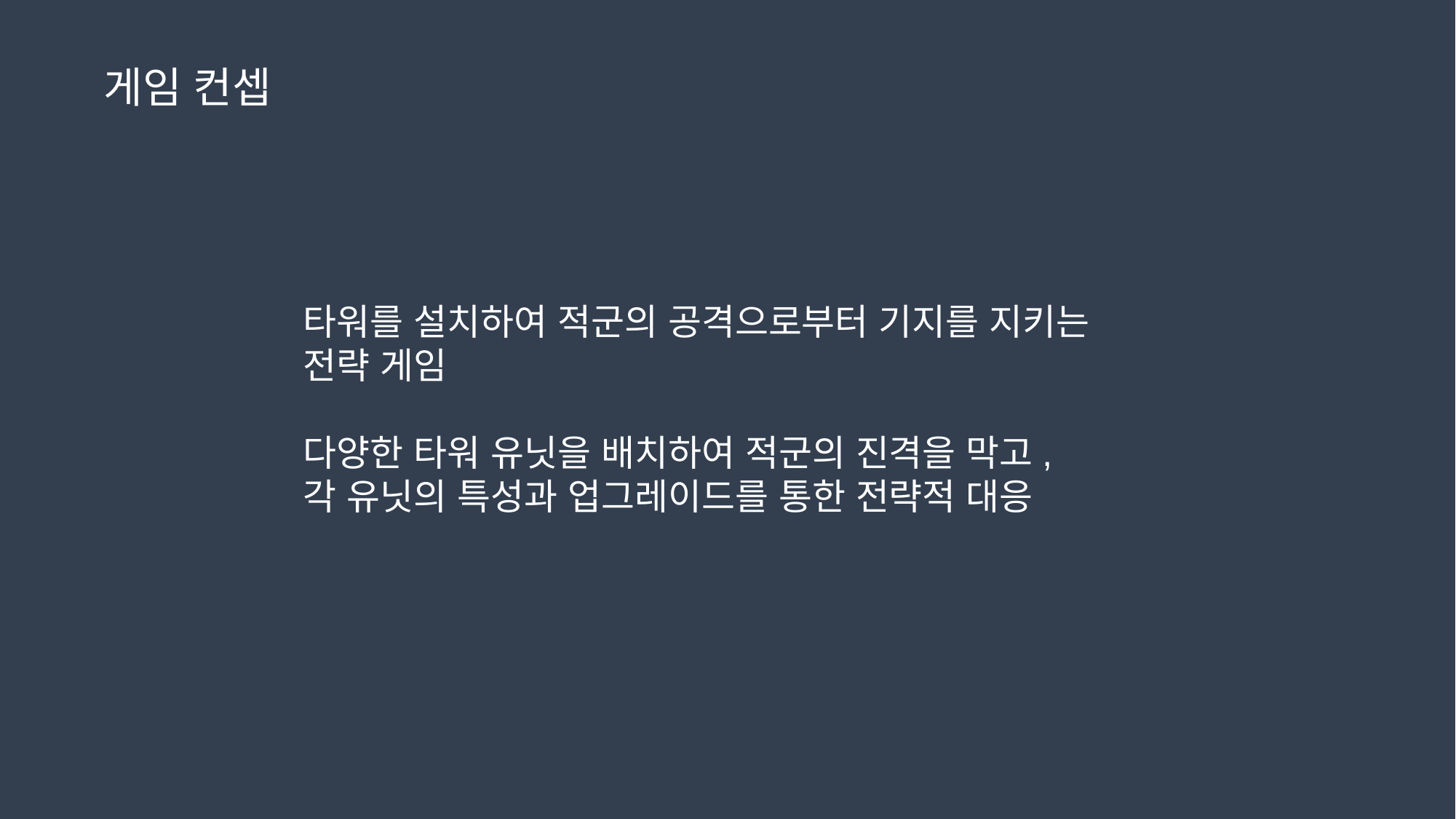

게임 컨셉
타워를 설치하여 적군의 공격으로부터 기지를 지키는 전략 게임

다양한 타워 유닛을 배치하여 적군의 진격을 막고,
각 유닛의 특성과 업그레이드를 통한 전략적 대응